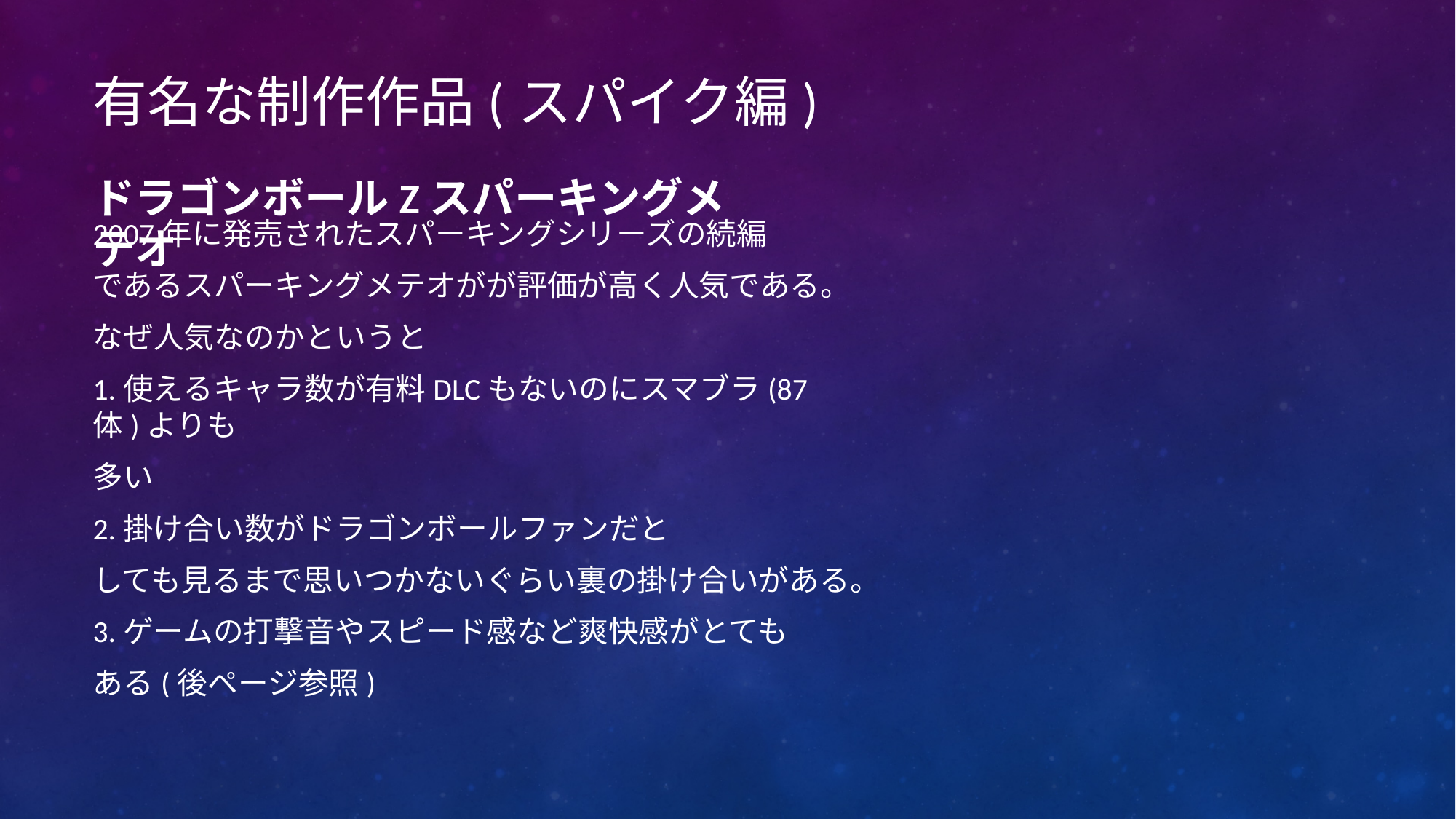

# 有名な制作作品(スパイク編)
ドラゴンボールZスパーキングメテオ

2007年に発売されたスパーキングシリーズの続編
であるスパーキングメテオがが評価が高く人気である。
なぜ人気なのかというと
1.使えるキャラ数が有料DLCもないのにスマブラ(87体)よりも
多い
2.掛け合い数がドラゴンボールファンだと
しても見るまで思いつかないぐらい裏の掛け合いがある。
3.ゲームの打撃音やスピード感など爽快感がとても
ある(後ページ参照)